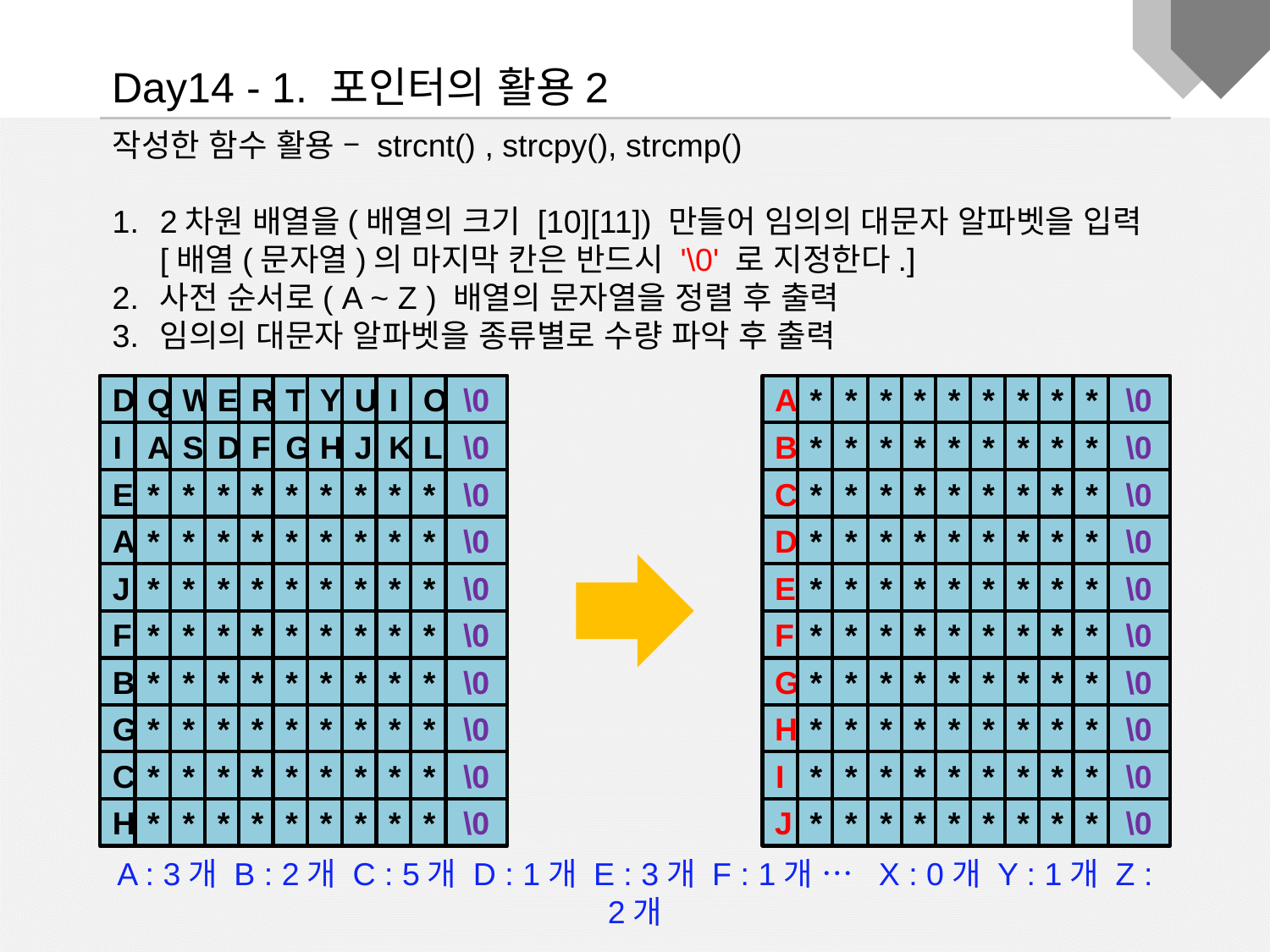

Day14 - 1. 포인터의 활용2
작성한 함수 활용 – strcnt() , strcpy(), strcmp()

2차원 배열을(배열의 크기 [10][11]) 만들어 임의의 대문자 알파벳을 입력
[배열(문자열)의 마지막 칸은 반드시 '\0' 로 지정한다.]
사전 순서로( A ~ Z ) 배열의 문자열을 정렬 후 출력
임의의 대문자 알파벳을 종류별로 수량 파악 후 출력
D
Q
W
E
R
T
Y
U
I
O
\0
A
*
*
*
*
*
*
*
*
*
\0
I
A
S
D
F
G
H
J
K
L
\0
B
*
*
*
*
*
*
*
*
*
\0
E
*
*
*
*
*
*
*
*
*
\0
C
*
*
*
*
*
*
*
*
*
\0
A
*
*
*
*
*
*
*
*
*
\0
D
*
*
*
*
*
*
*
*
*
\0

J
*
*
*
*
*
*
*
*
*
\0
E
*
*
*
*
*
*
*
*
*
\0
F
*
*
*
*
*
*
*
*
*
\0
F
*
*
*
*
*
*
*
*
*
\0
B
*
*
*
*
*
*
*
*
*
\0
G
*
*
*
*
*
*
*
*
*
\0
G
*
*
*
*
*
*
*
*
*
\0
H
*
*
*
*
*
*
*
*
*
\0
C
*
*
*
*
*
*
*
*
*
\0
I
*
*
*
*
*
*
*
*
*
\0
H
*
*
*
*
*
*
*
*
*
\0
J
*
*
*
*
*
*
*
*
*
\0
A : 3개 B : 2개 C : 5개 D : 1개 E : 3개 F : 1개 …  X : 0개 Y : 1개 Z : 2개